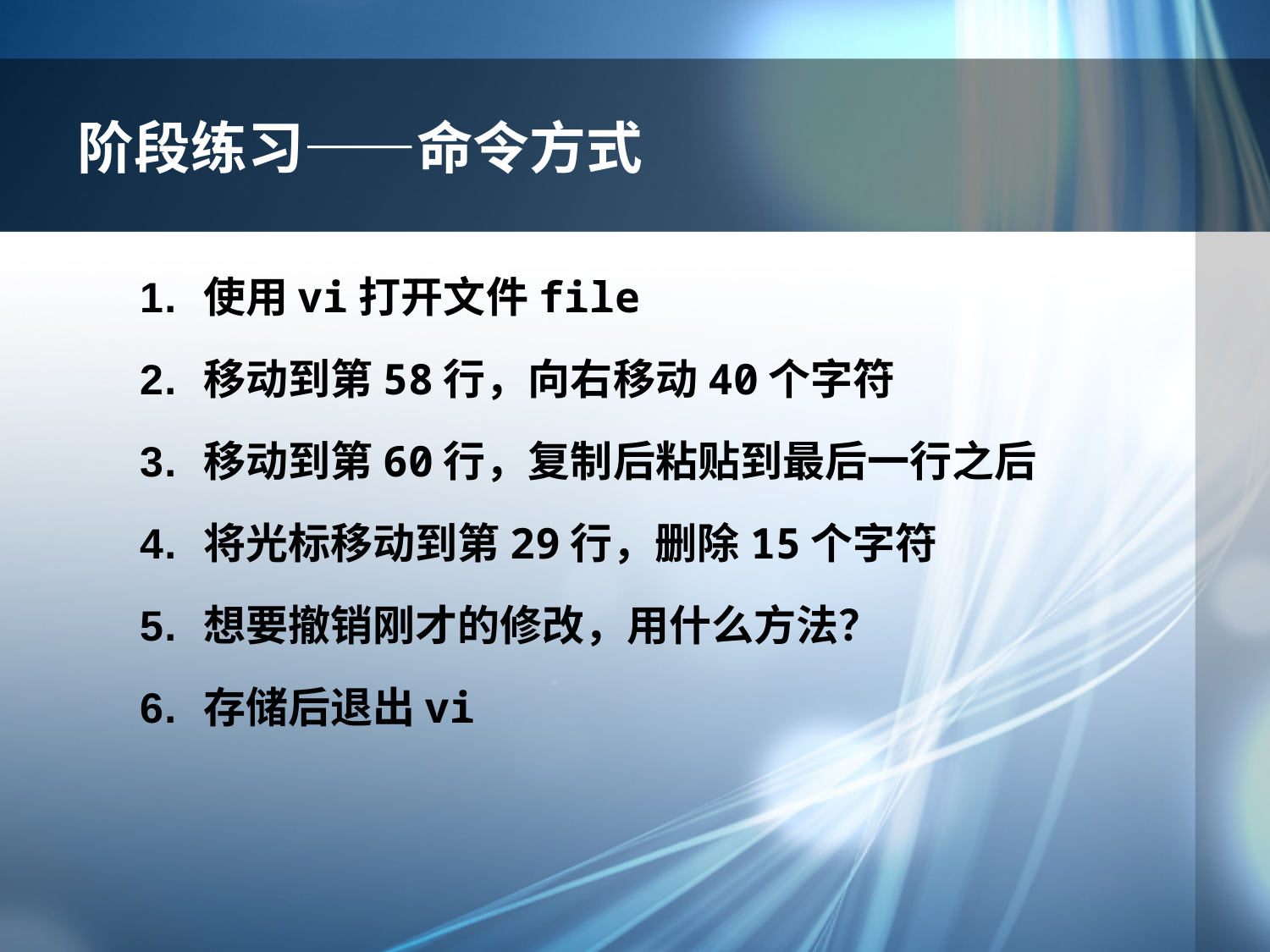

# 阶段练习——命令方式
使用vi打开文件file
移动到第58行，向右移动40个字符
移动到第60行，复制后粘贴到最后一行之后
将光标移动到第29行，删除15个字符
想要撤销刚才的修改，用什么方法？
存储后退出vi